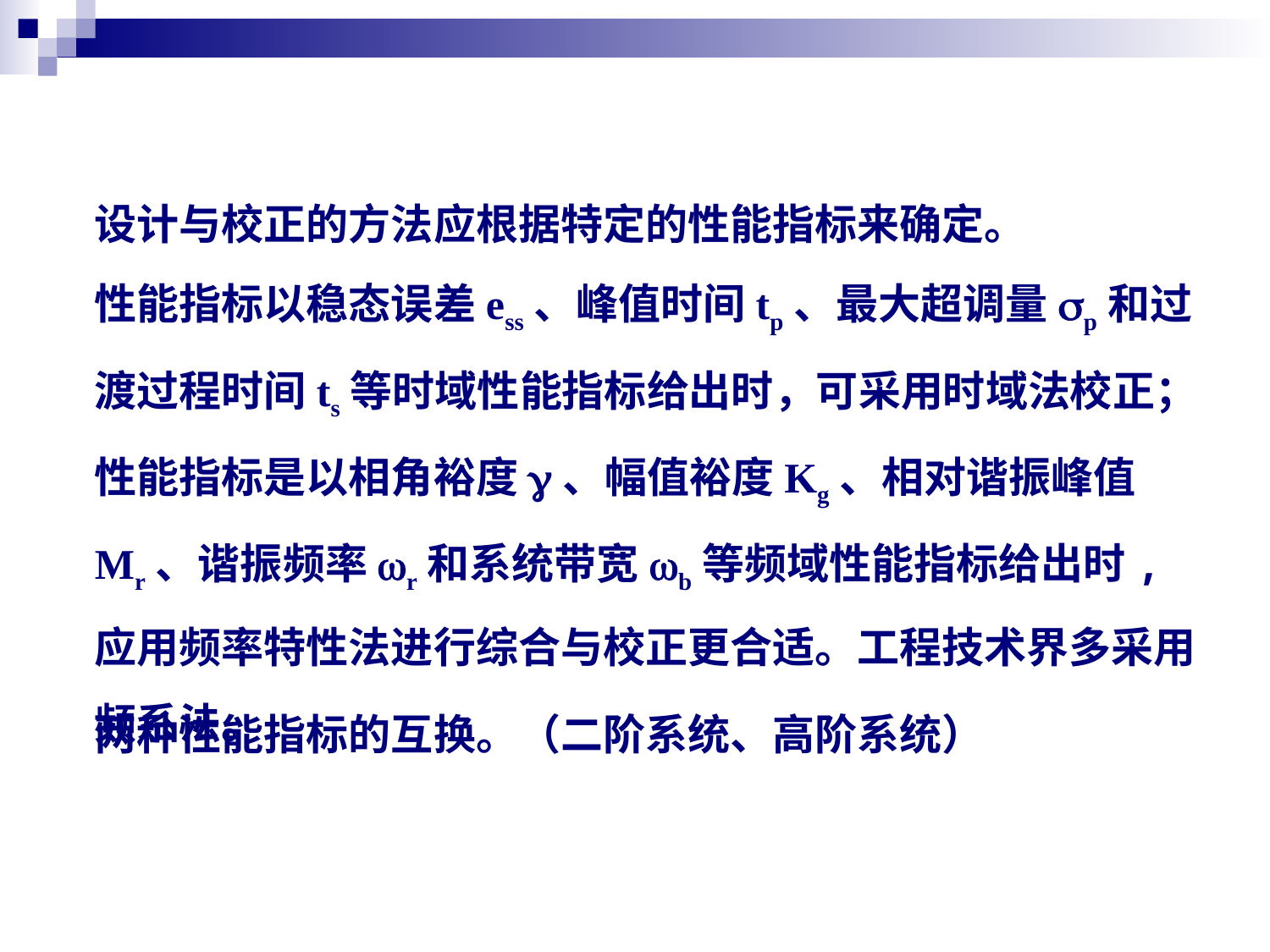

设计与校正的方法应根据特定的性能指标来确定。
性能指标以稳态误差ess、峰值时间tp、最大超调量σp和过渡过程时间ts等时域性能指标给出时，可采用时域法校正；
性能指标是以相角裕度γ、幅值裕度Kg、相对谐振峰值Mr、谐振频率ωr和系统带宽ωb等频域性能指标给出时,应用频率特性法进行综合与校正更合适。工程技术界多采用频系法。
两种性能指标的互换。（二阶系统、高阶系统）